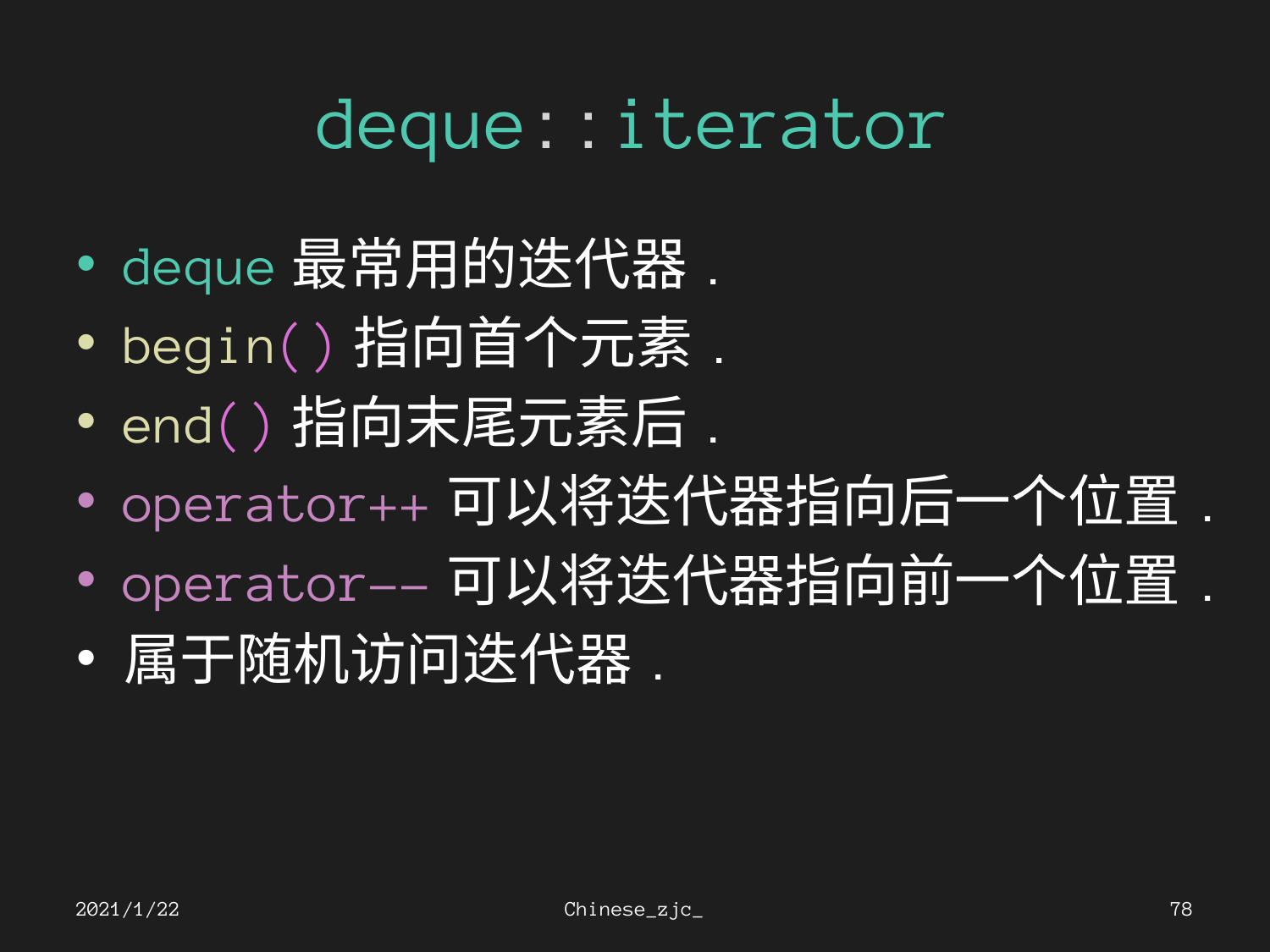

# deque::iterator
deque最常用的迭代器.
begin()指向首个元素.
end()指向末尾元素后.
operator++可以将迭代器指向后一个位置.
operator--可以将迭代器指向前一个位置.
属于随机访问迭代器.
2021/1/22
Chinese_zjc_
78